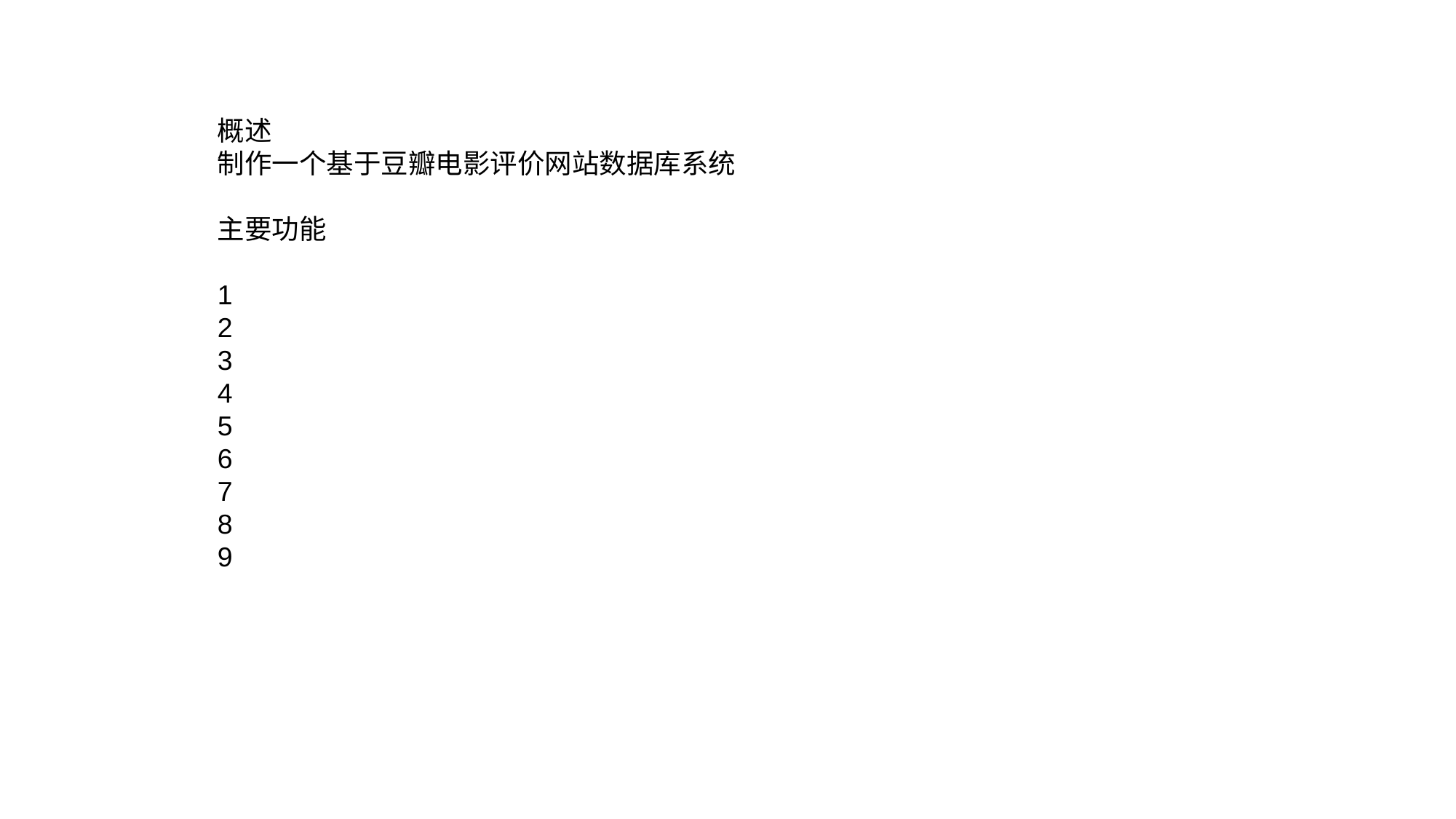

概述
制作一个基于豆瓣电影评价网站数据库系统

主要功能

1
2
3
4
5
6
7
8
9